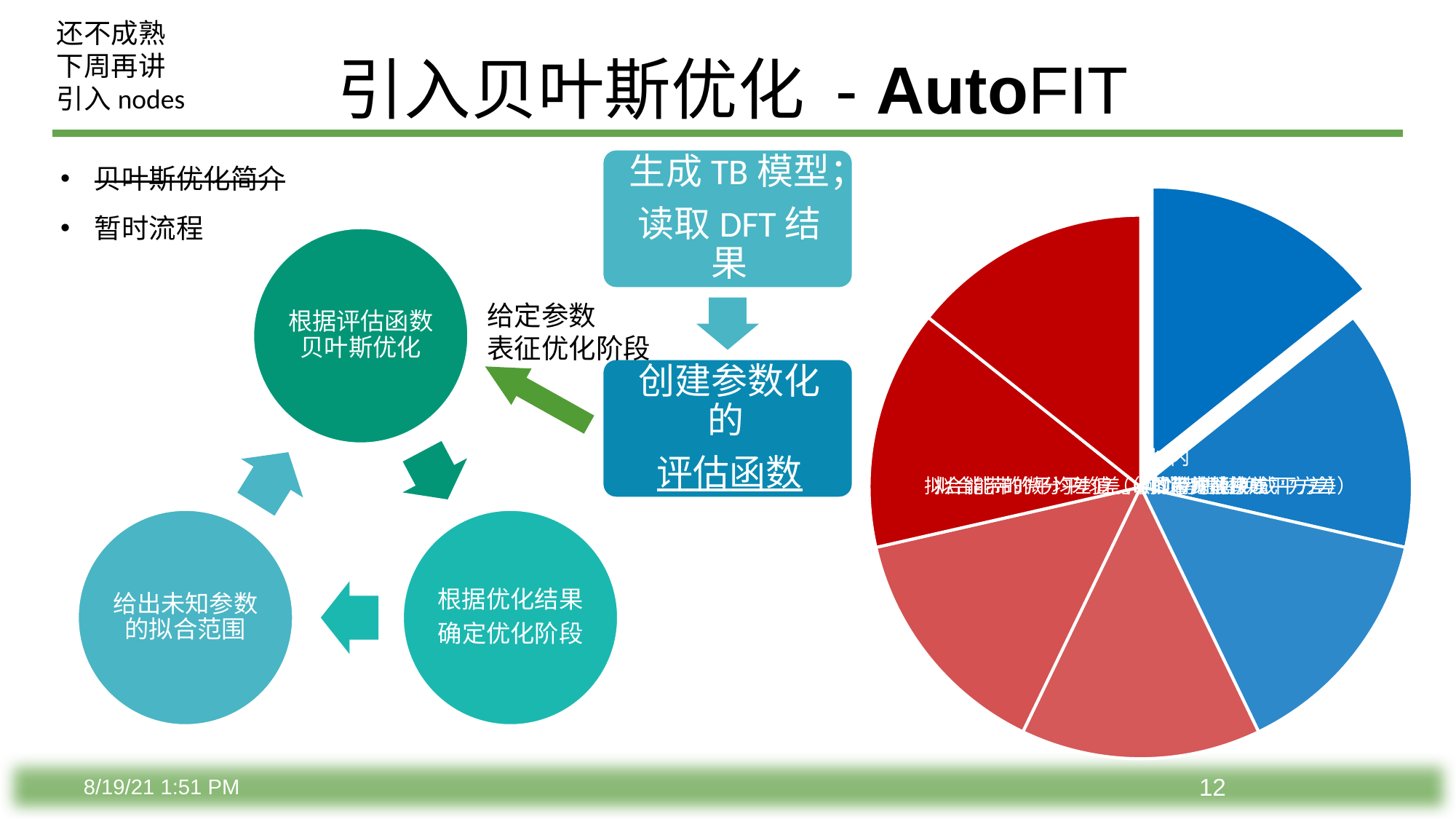

还不成熟
下周再讲
引入nodes
# 引入贝叶斯优化 - AutoFIT
生成TB模型；
读取DFT结果

创建参数化的
评估函数
导带价带：Dirac；Gap；Gapless
选定区域内
能带“图”
结构相似性SSIM
能带高对称点的简并顺序
特定K点（G）的平均能级差
拟合能带的带宽
拟合能带的平均差值（可以考虑替换成平方差）
拟合能带的微分平均差（可以考虑替换成平方差）
贝叶斯优化简介
暂时流程
根据评估函数 贝叶斯优化

根据优化结果
确定优化阶段

给出未知参数的拟合范围

给定参数
表征优化阶段
8/19/21 1:51 PM

12